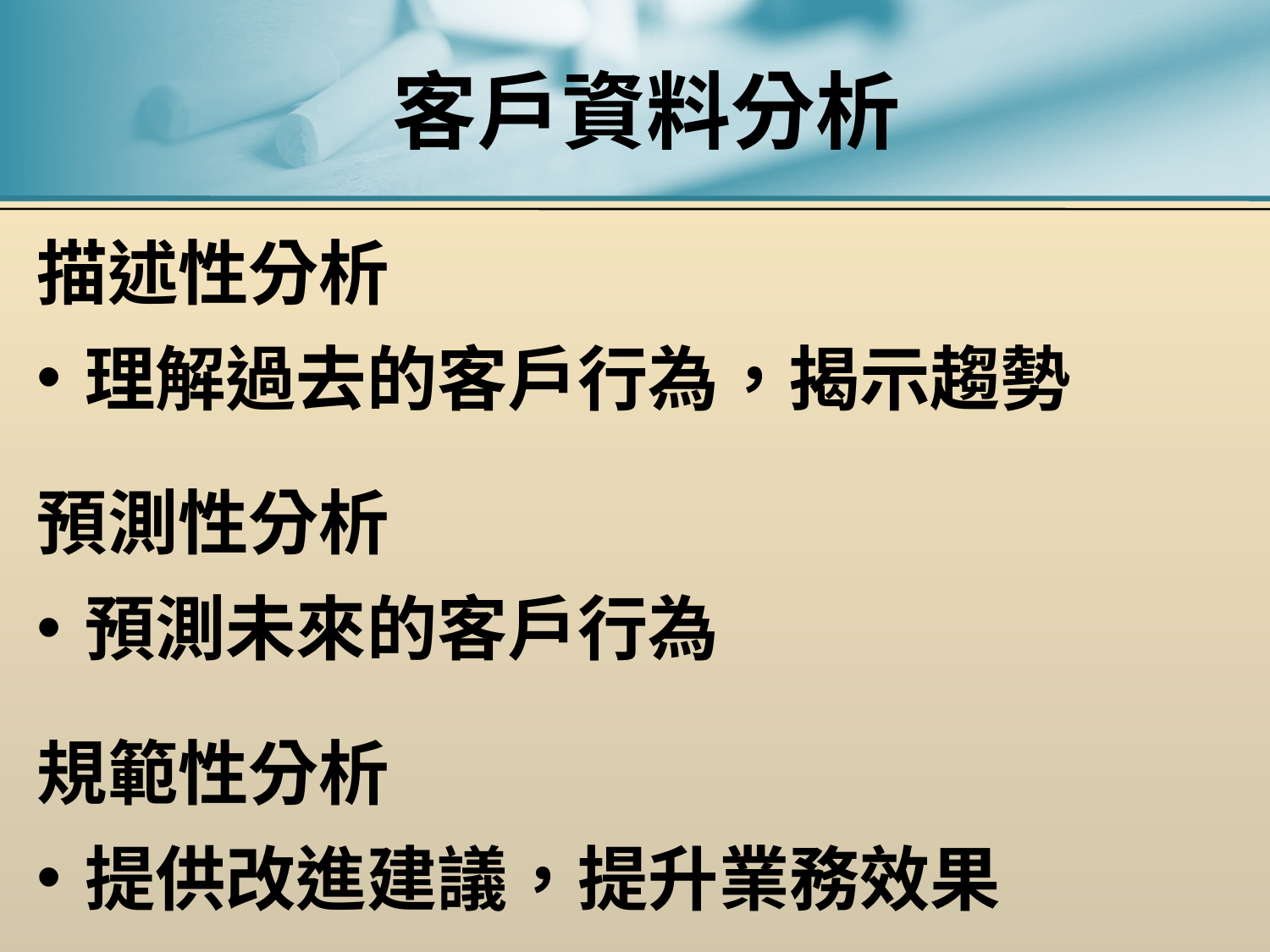

# 客戶資料分析
描述性分析
理解過去的客戶行為，揭示趨勢
預測性分析
預測未來的客戶行為
規範性分析
提供改進建議，提升業務效果